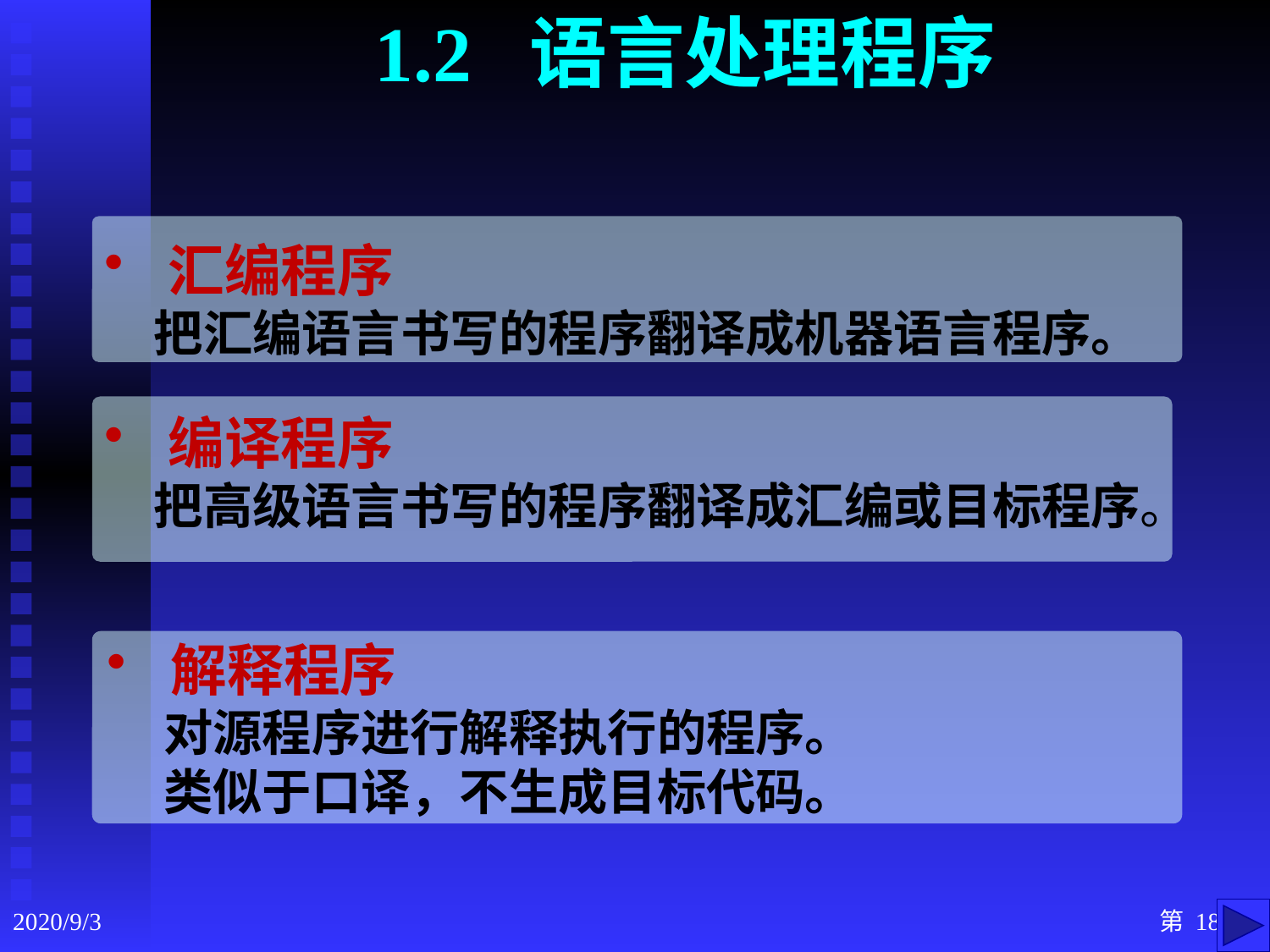

1.2  语言处理程序

汇编程序
　把汇编语言书写的程序翻译成机器语言程序。

编译程序
　把高级语言书写的程序翻译成汇编或目标程序。

解释程序
    对源程序进行解释执行的程序。
    类似于口译，不生成目标代码。
2020/9/3
第 18 页